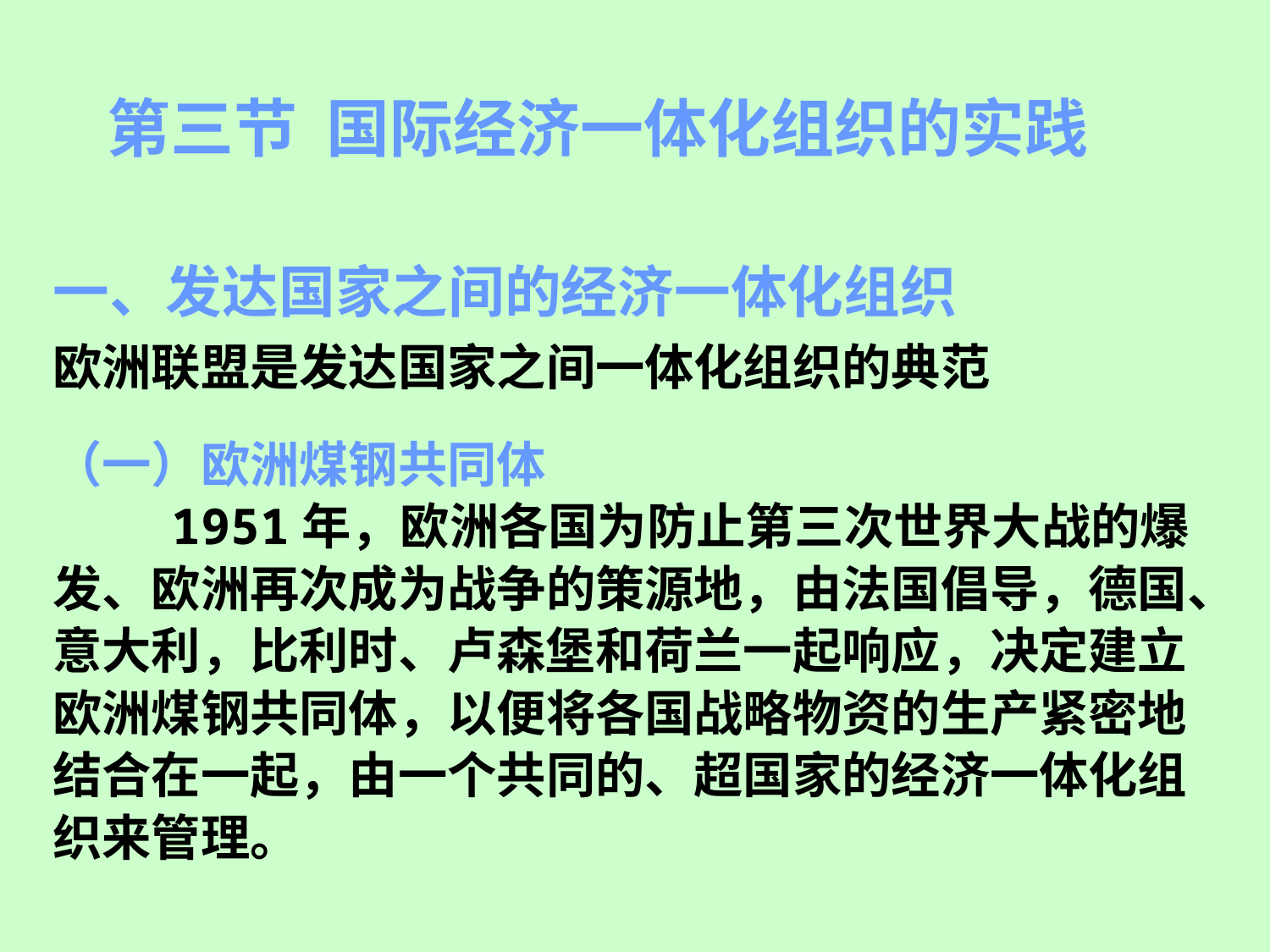

第三节  国际经济一体化组织的实践
一、发达国家之间的经济一体化组织
欧洲联盟是发达国家之间一体化组织的典范

（一）欧洲煤钢共同体
    1951年，欧洲各国为防止第三次世界大战的爆发、欧洲再次成为战争的策源地，由法国倡导，德国、意大利，比利时、卢森堡和荷兰一起响应，决定建立欧洲煤钢共同体，以便将各国战略物资的生产紧密地结合在一起，由一个共同的、超国家的经济一体化组织来管理。
12